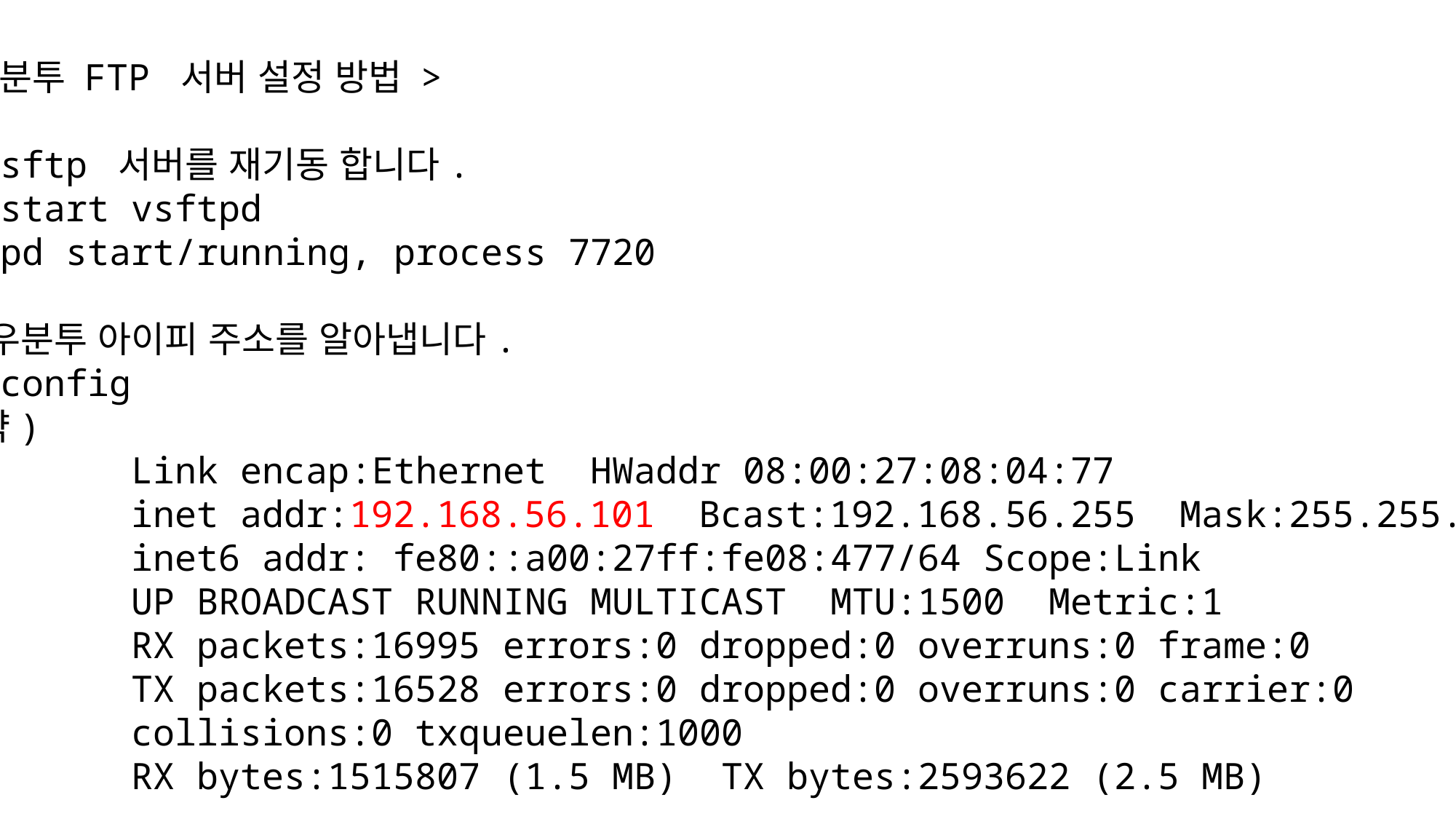

< 우분투 FTP 서버 설정 방법 >

3. vsftp 서버를 재기동 합니다.
# restart vsftpd
vsftpd start/running, process 7720

4. 우분투 아이피 주소를 알아냅니다.
# ifconfig
(중략)
eth1      Link encap:Ethernet  HWaddr 08:00:27:08:04:77
          inet addr:192.168.56.101  Bcast:192.168.56.255  Mask:255.255.255.0
          inet6 addr: fe80::a00:27ff:fe08:477/64 Scope:Link
          UP BROADCAST RUNNING MULTICAST  MTU:1500  Metric:1
          RX packets:16995 errors:0 dropped:0 overruns:0 frame:0
          TX packets:16528 errors:0 dropped:0 overruns:0 carrier:0
          collisions:0 txqueuelen:1000
          RX bytes:1515807 (1.5 MB)  TX bytes:2593622 (2.5 MB)